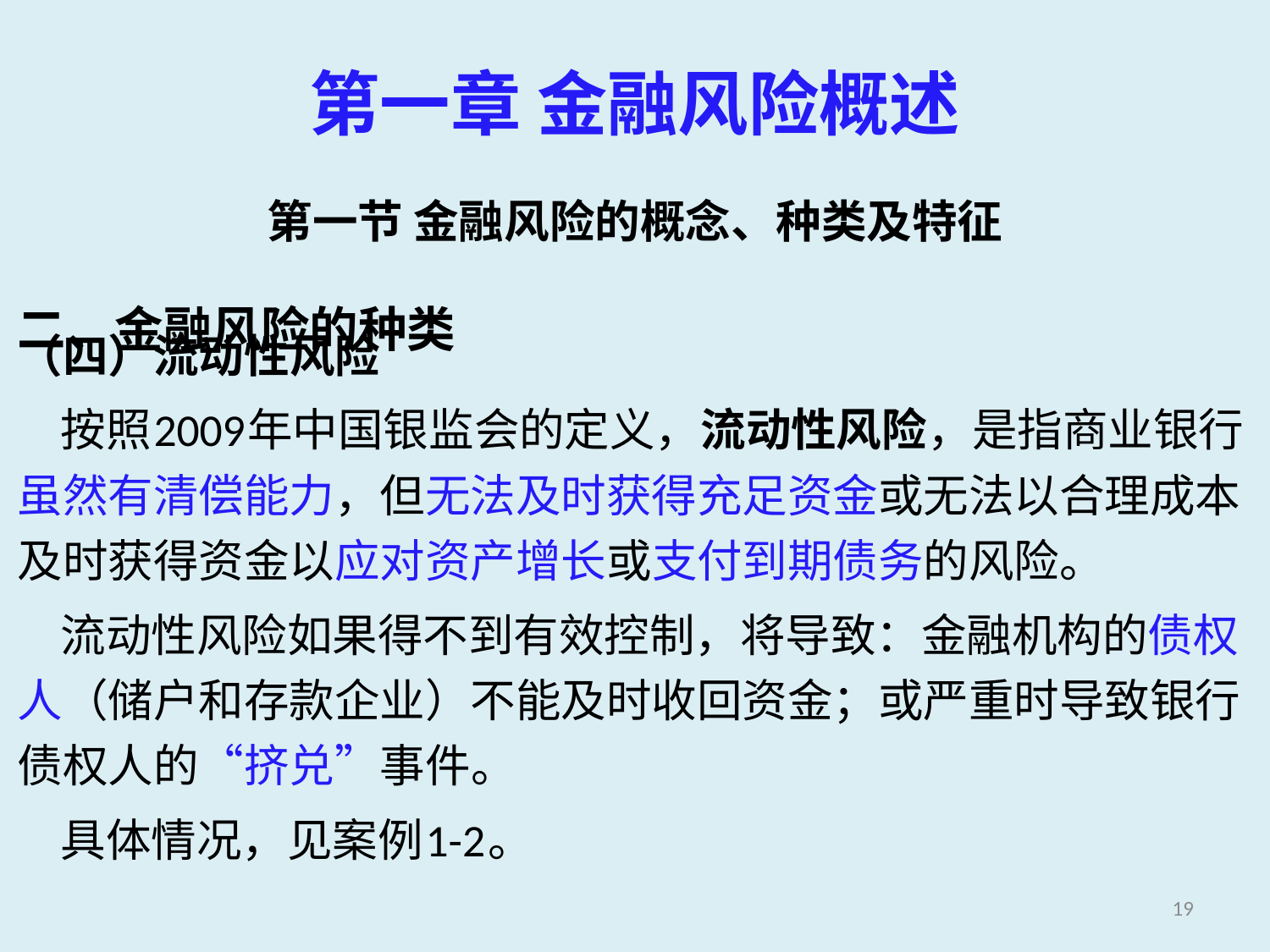

# 第一章 金融风险概述
第一节 金融风险的概念、种类及特征

二、金融风险的种类
（四）流动性风险
    按照2009年中国银监会的定义，流动性风险，是指商业银行虽然有清偿能力，但无法及时获得充足资金或无法以合理成本及时获得资金以应对资产增长或支付到期债务的风险。
    流动性风险如果得不到有效控制，将导致：金融机构的债权人（储户和存款企业）不能及时收回资金；或严重时导致银行债权人的“挤兑”事件。
    具体情况，见案例1-2。
19